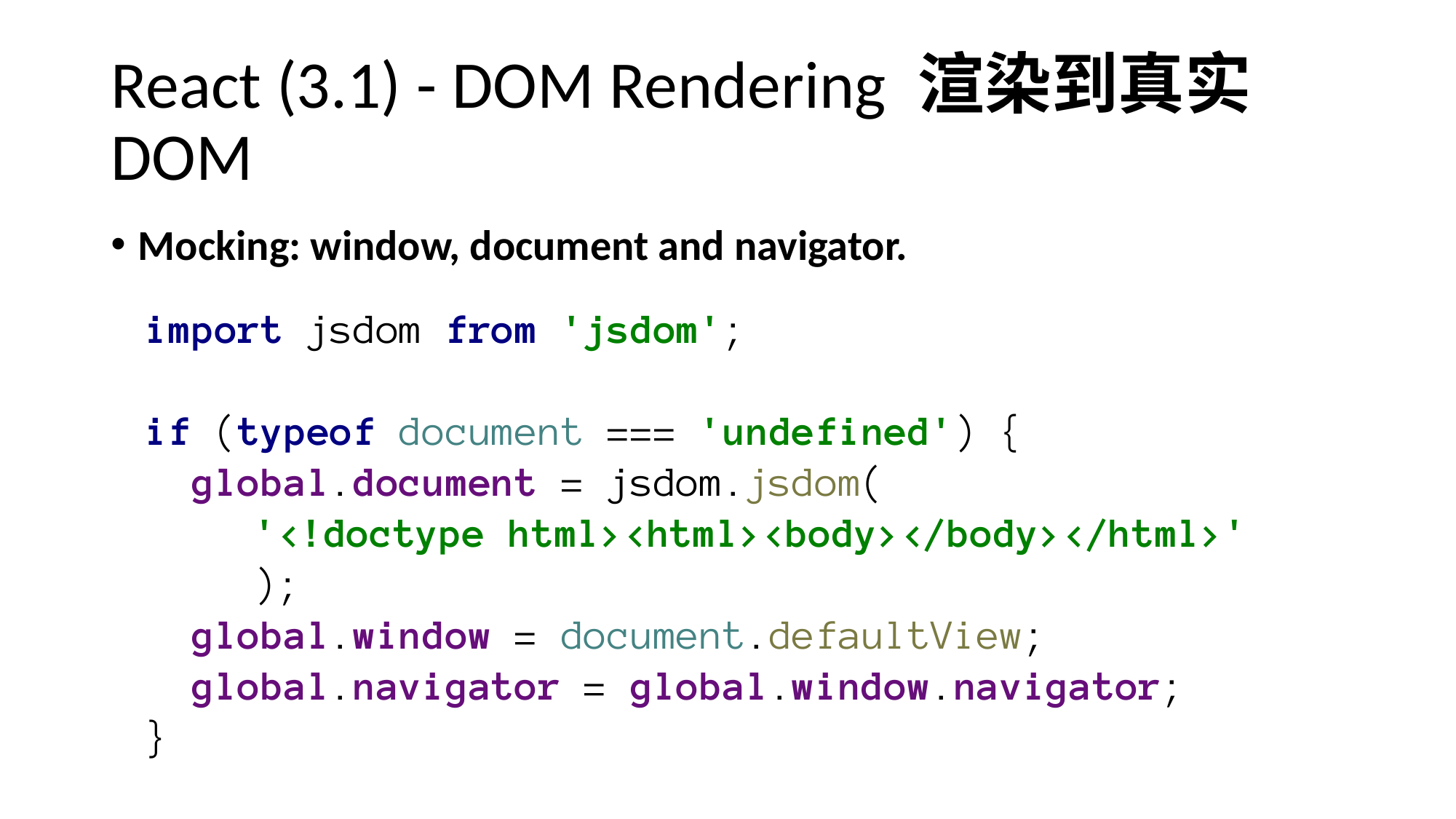

# React (3.1) - DOM Rendering 渲染到真实DOM
Mocking: window, document and navigator.

import jsdom from 'jsdom';
if (typeof document === 'undefined') {
  global.document = jsdom.jsdom(
	'<!doctype html><html><body></body></html>'
	);
  global.window = document.defaultView;
  global.navigator = global.window.navigator;
}